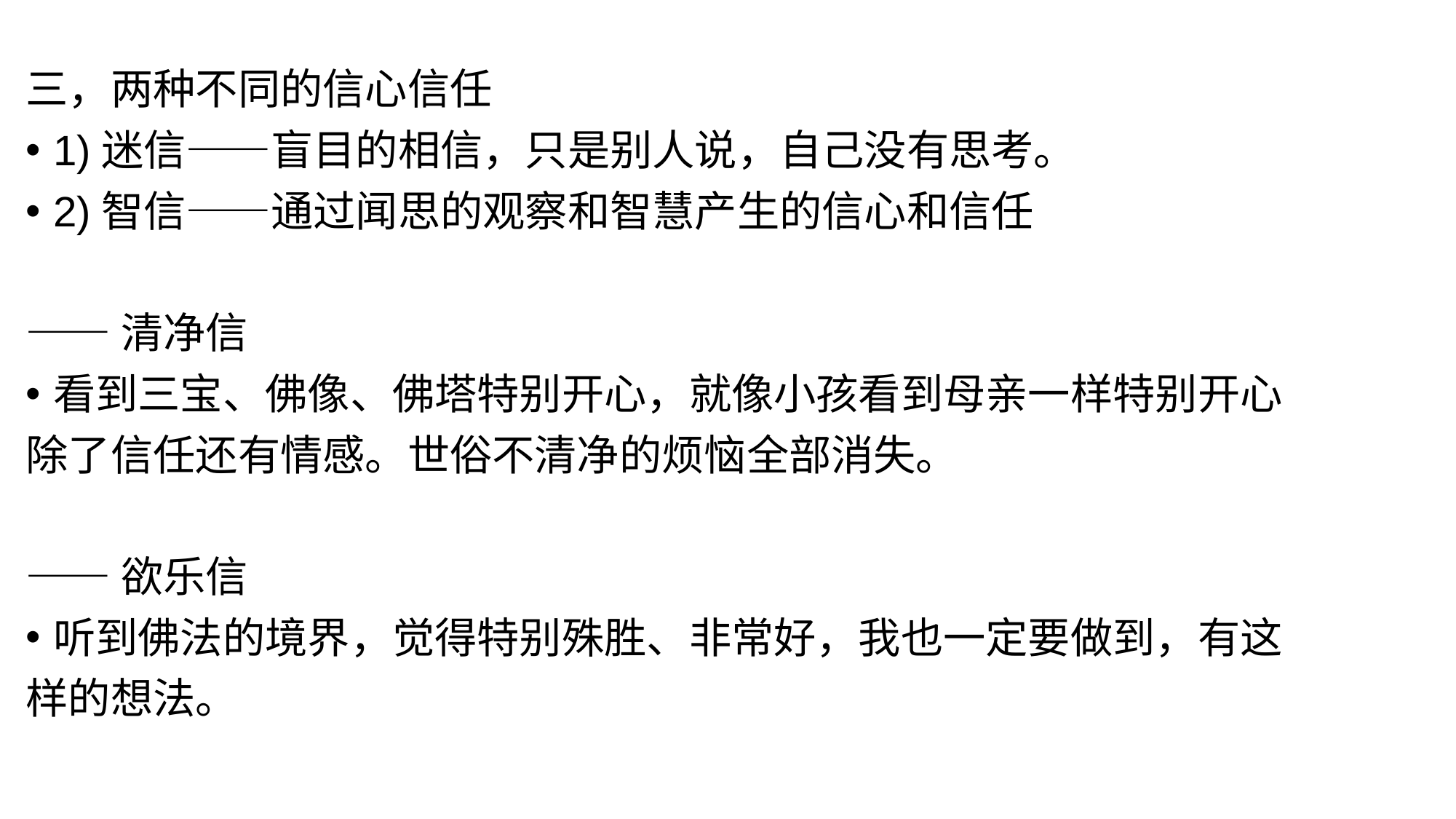

三，两种不同的信心信任
1)迷信——盲目的相信，只是别人说，自己没有思考。
2)智信——通过闻思的观察和智慧产生的信心和信任

——清净信
看到三宝、佛像、佛塔特别开心，就像小孩看到母亲一样特别开心
除了信任还有情感。世俗不清净的烦恼全部消失。

——欲乐信
听到佛法的境界，觉得特别殊胜、非常好，我也一定要做到，有这
样的想法。